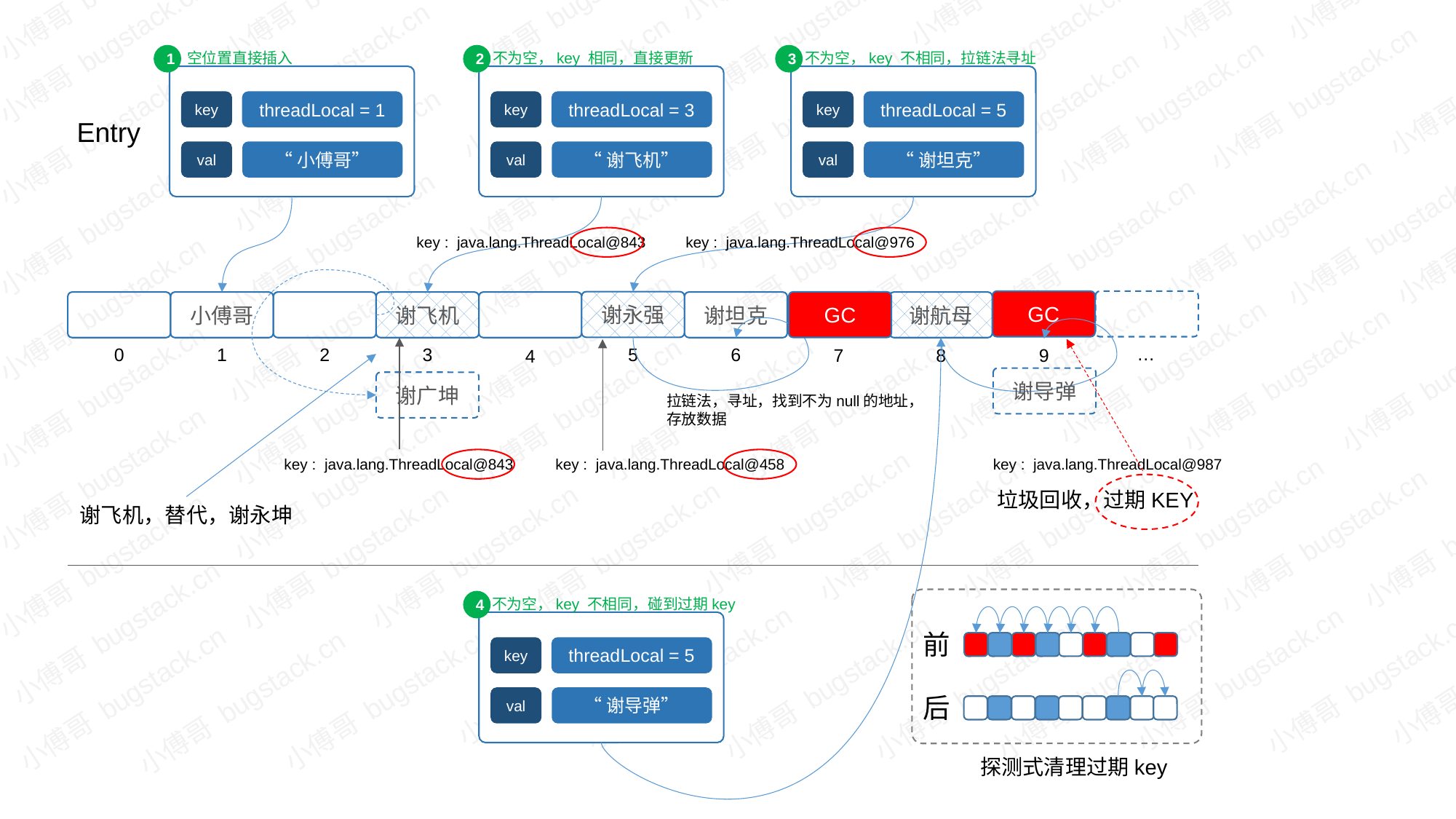

不为空，key 相同，直接更新
不为空，key 不相同，拉链法寻址
空位置直接插入
2
3
1

key
key
key
threadLocal = 3
threadLocal = 5
threadLocal = 1
Entry
“谢飞机”
“谢坦克”
“小傅哥”
val
val
val
key :  java.lang.ThreadLocal@843

key :  java.lang.ThreadLocal@976

GC

谢永强
GC
谢航母

小傅哥

谢飞机

谢坦克
…
0
1
2
3
5
6
7
8
9
4
谢导弹
谢广坤
拉链法，寻址，找到不为null的地址，存放数据
key :  java.lang.ThreadLocal@987
key :  java.lang.ThreadLocal@843

key :  java.lang.ThreadLocal@458

垃圾回收，过期KEY
谢飞机，替代，谢永坤
不为空，key 不相同，碰到过期key

4

前

key
threadLocal = 5
后
“谢导弹”
val

探测式清理过期key